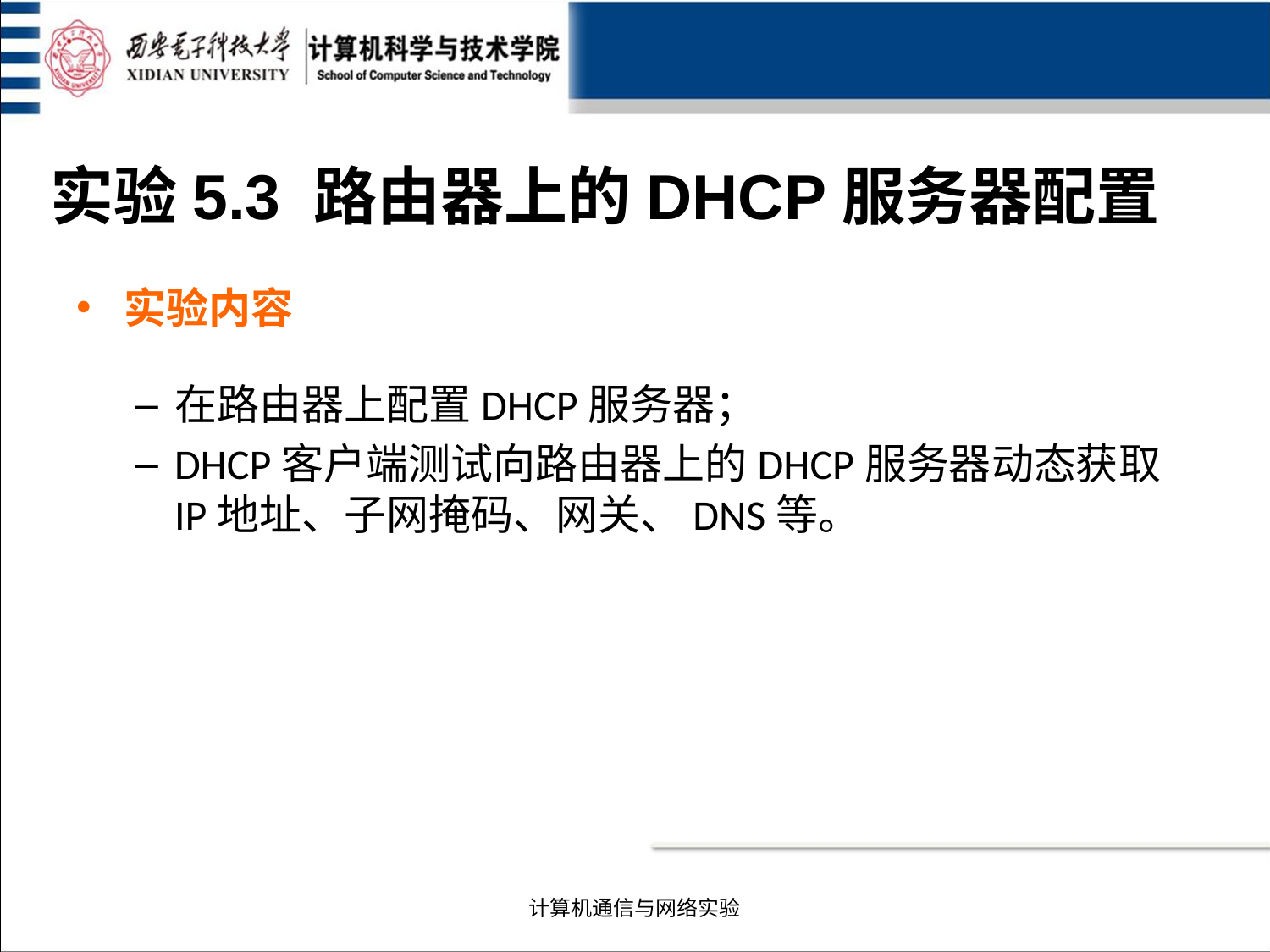

实验5.3 路由器上的DHCP服务器配置
实验内容
在路由器上配置DHCP服务器；
DHCP客户端测试向路由器上的DHCP服务器动态获取IP地址、子网掩码、网关、DNS等。

计算机通信与网络实验